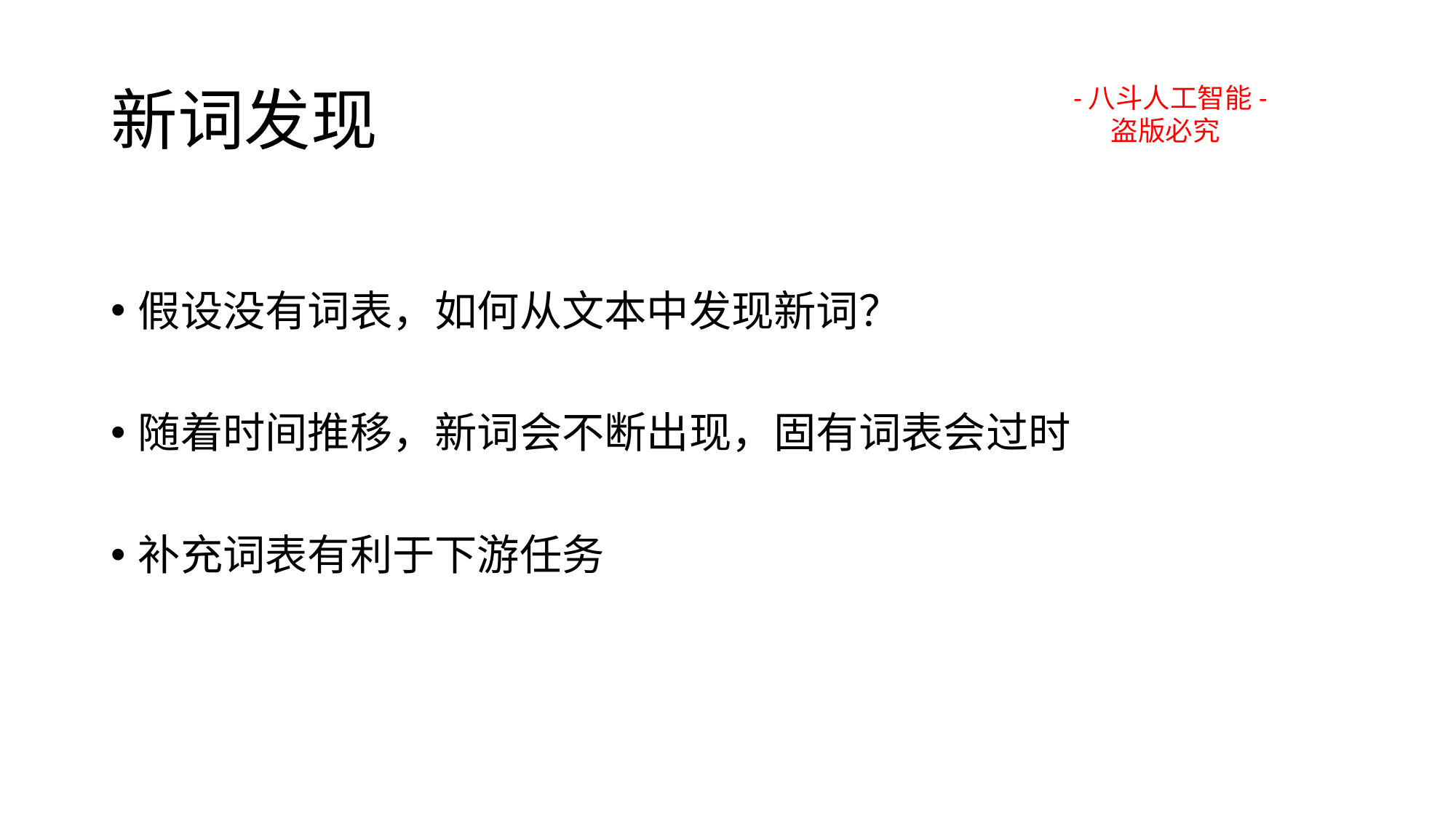

# 新词发现
-八斗人工智能-
     盗版必究

假设没有词表，如何从文本中发现新词？

随着时间推移，新词会不断出现，固有词表会过时

补充词表有利于下游任务